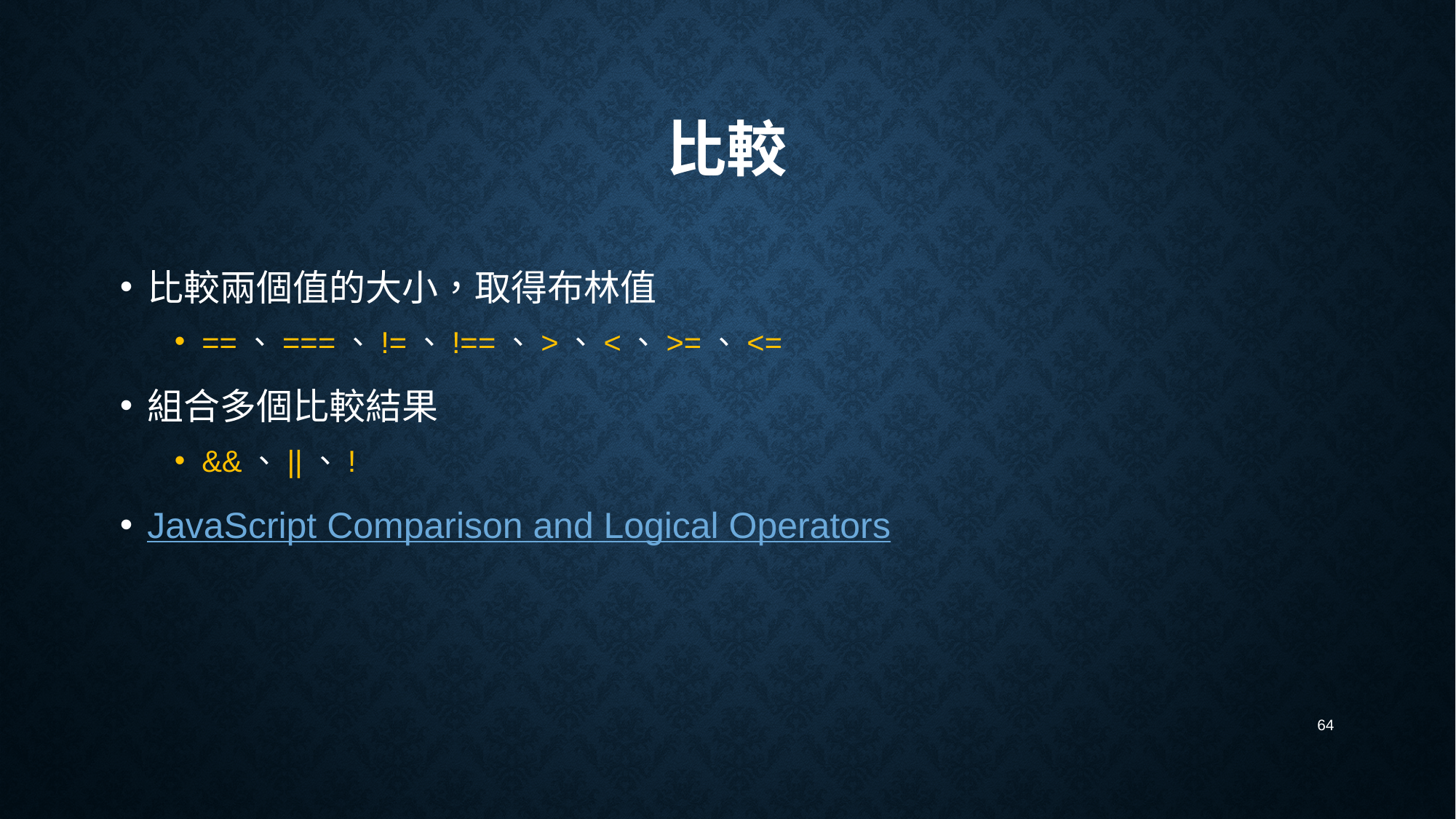

# 比較
比較兩個值的大小，取得布林值
==、===、!=、!==、>、<、>=、<=
組合多個比較結果
&&、||、!
JavaScript Comparison and Logical Operators

64